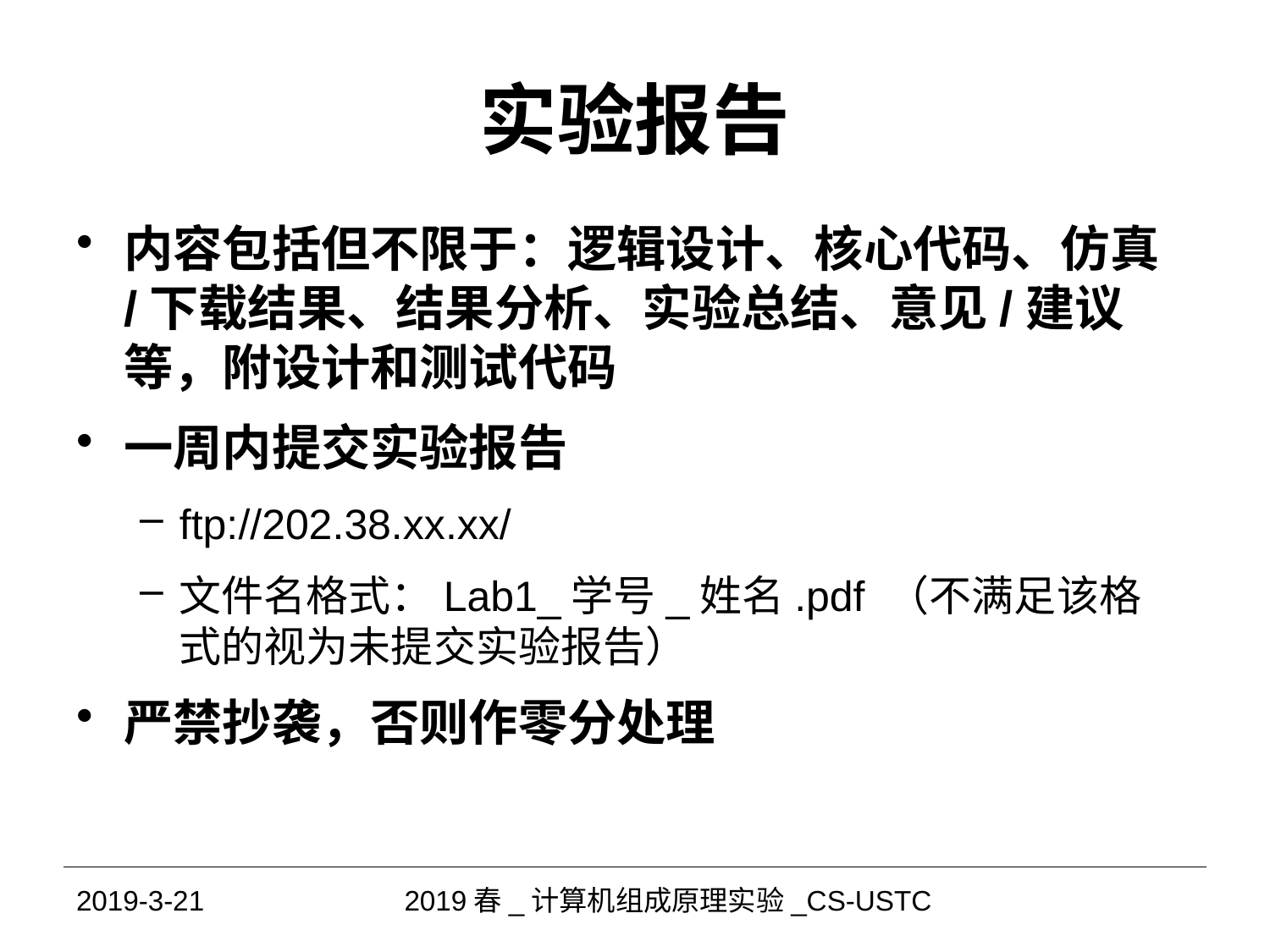

# 实验报告
内容包括但不限于：逻辑设计、核心代码、仿真/下载结果、结果分析、实验总结、意见/建议等，附设计和测试代码
一周内提交实验报告
ftp://202.38.xx.xx/
文件名格式：Lab1_学号_姓名.pdf （不满足该格式的视为未提交实验报告）
严禁抄袭，否则作零分处理

2019-3-21
2019春_计算机组成原理实验_CS-USTC
14